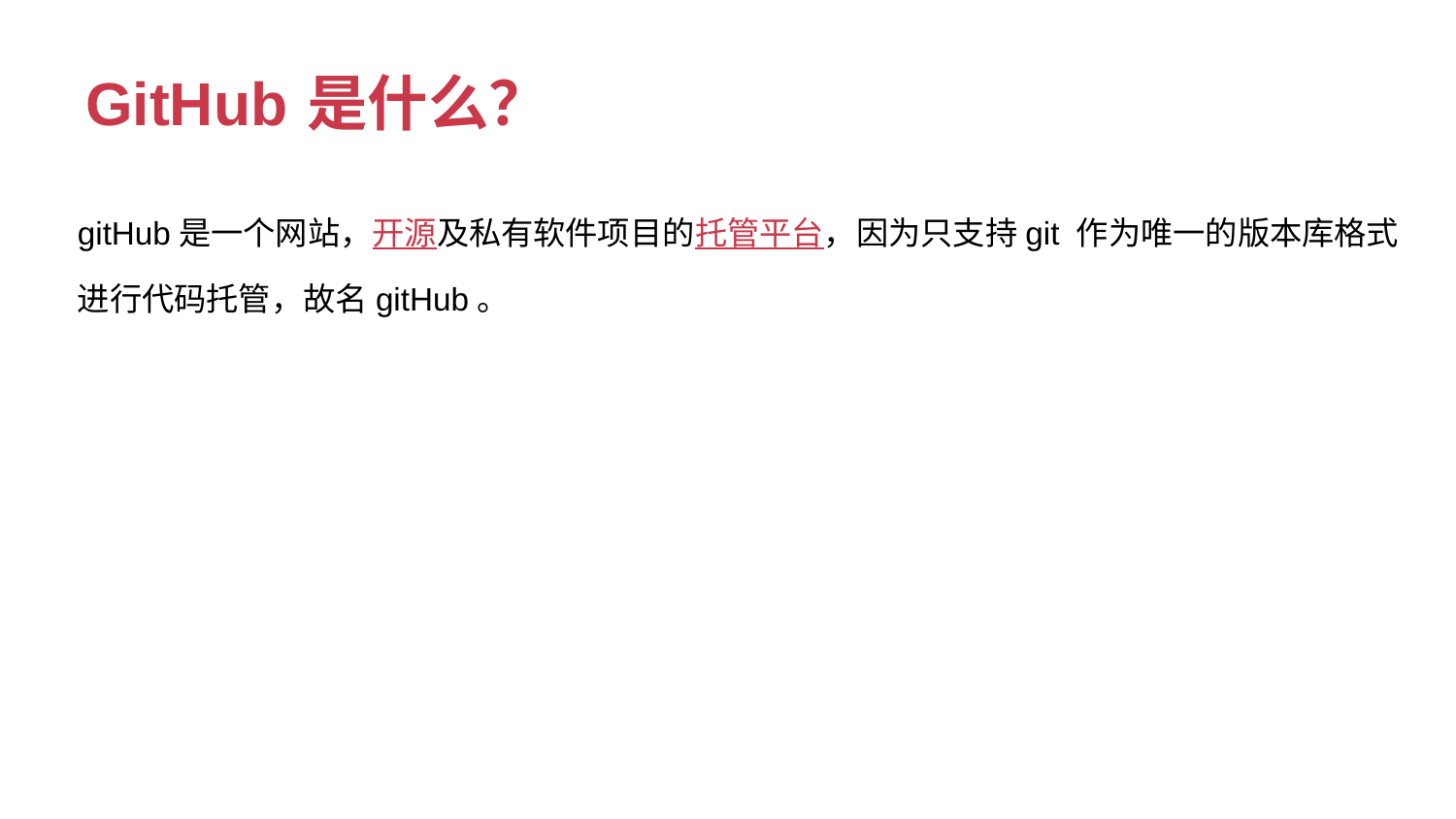

GitHub 是什么？

gitHub是一个网站，开源及私有软件项目的托管平台，因为只支持git 作为唯一的版本库格式进行代码托管，故名gitHub。